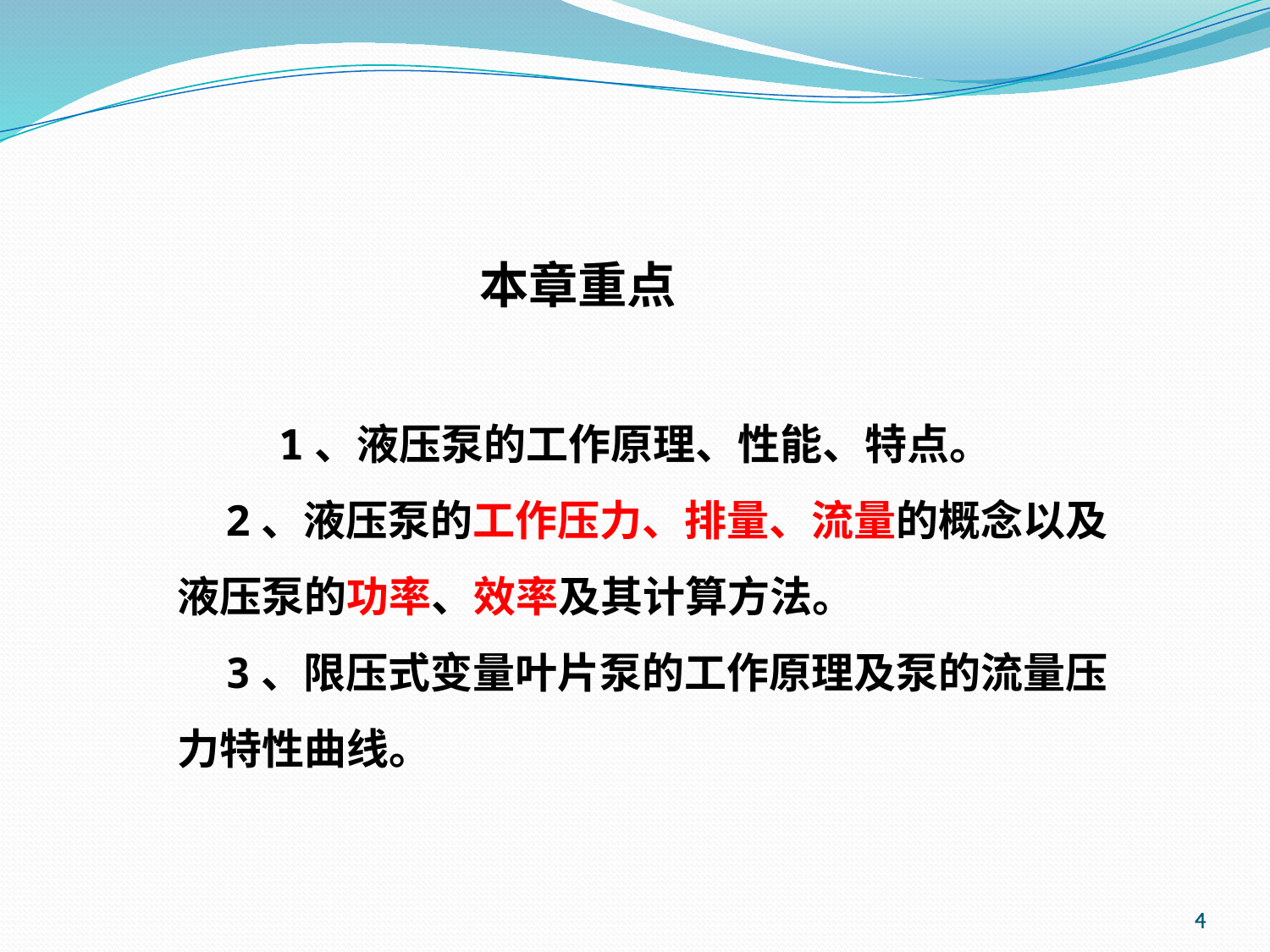

本章重点
    1、液压泵的工作原理、性能、特点。
    2、液压泵的工作压力、排量、流量的概念以及液压泵的功率、效率及其计算方法。
    3、限压式变量叶片泵的工作原理及泵的流量压力特性曲线。
4